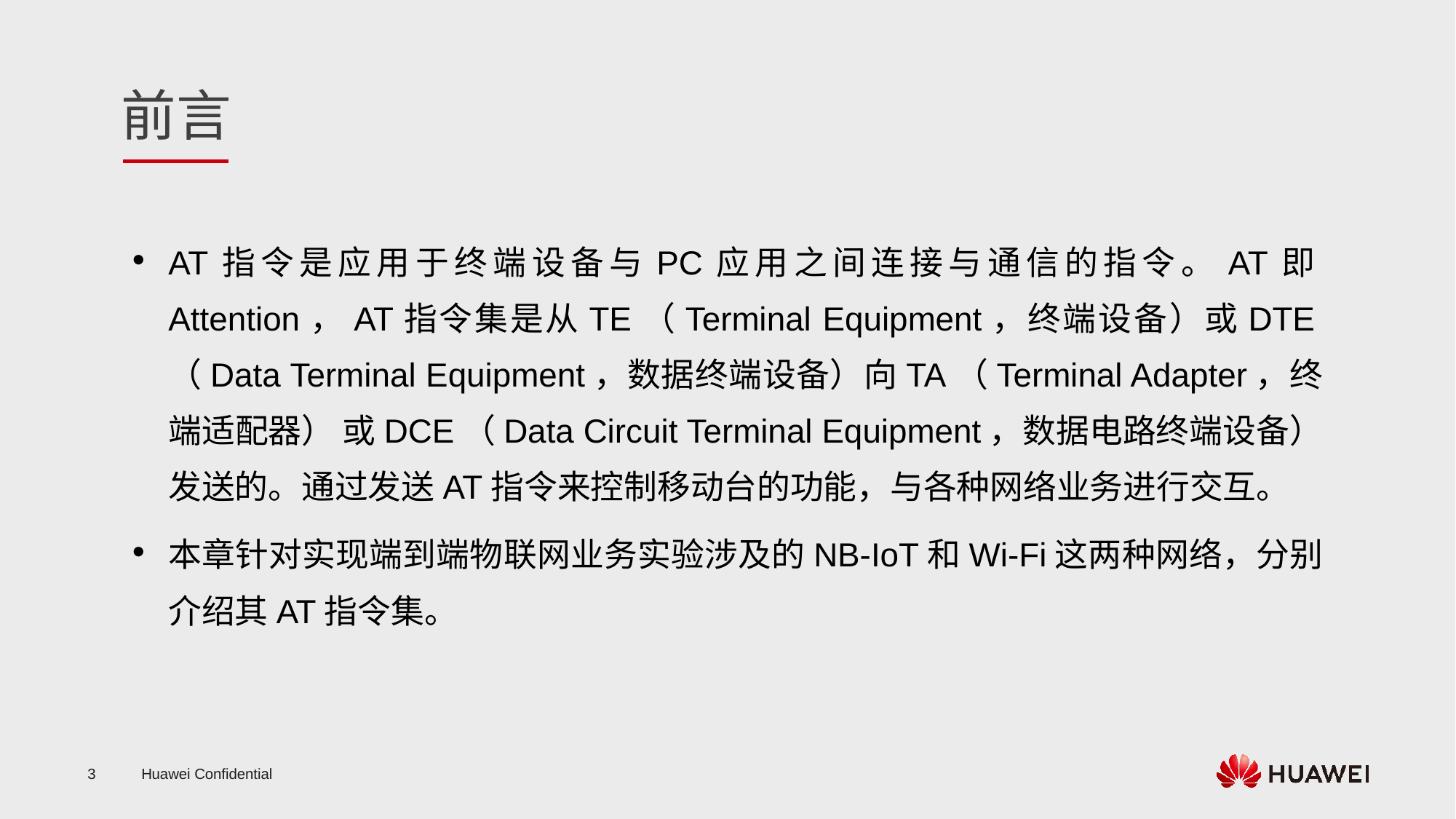

AT指令是应用于终端设备与PC应用之间连接与通信的指令。AT即Attention，AT指令集是从TE（Terminal Equipment，终端设备）或DTE（Data Terminal Equipment，数据终端设备）向TA（Terminal Adapter，终端适配器） 或DCE（Data Circuit Terminal Equipment，数据电路终端设备） 发送的。通过发送AT指令来控制移动台的功能，与各种网络业务进行交互。
本章针对实现端到端物联网业务实验涉及的NB-IoT和Wi-Fi这两种网络，分别介绍其AT指令集。